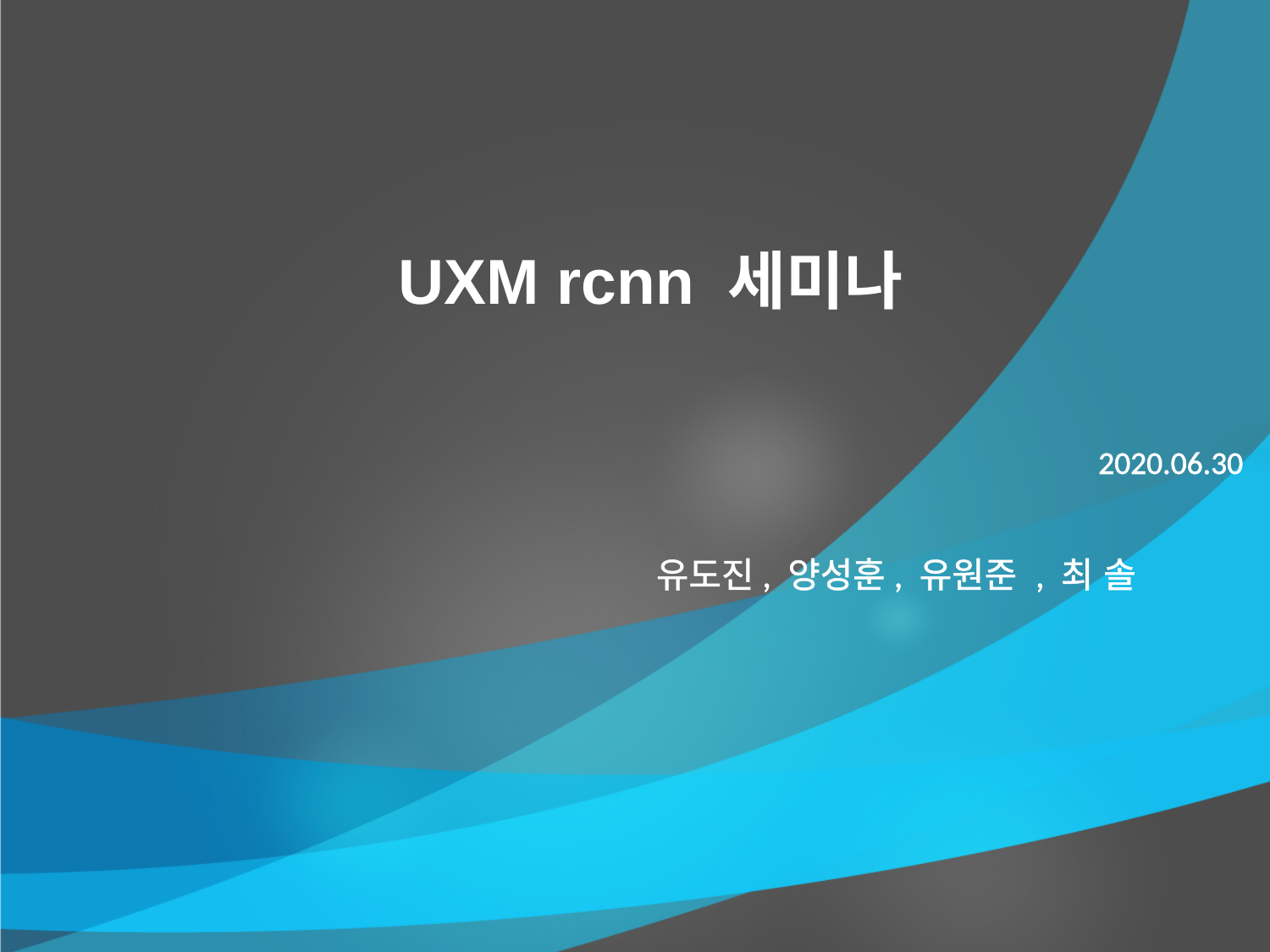

# UXM rcnn 세미나
2020.06.30
유도진, 양성훈, 유원준 , 최 솔